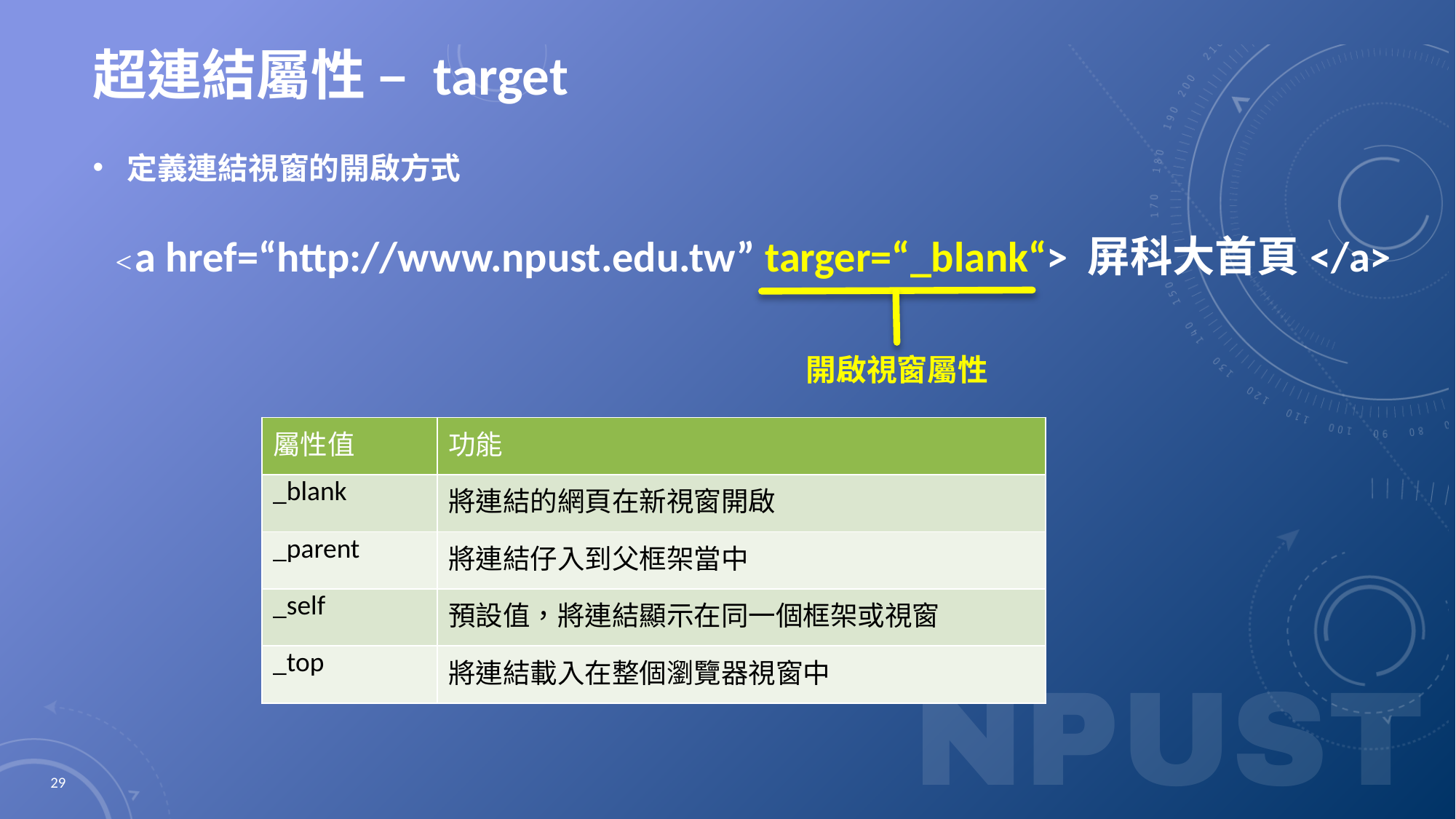

# 超連結屬性 – target
定義連結視窗的開啟方式
<a href=“http://www.npust.edu.tw” targer=“_blank“> 屏科大首頁</a>
開啟視窗屬性
| 屬性值 | 功能 |
| --- | --- |
| \_blank | 將連結的網頁在新視窗開啟 |
| \_parent | 將連結仔入到父框架當中 |
| \_self | 預設值，將連結顯示在同一個框架或視窗 |
| \_top | 將連結載入在整個瀏覽器視窗中 |
29